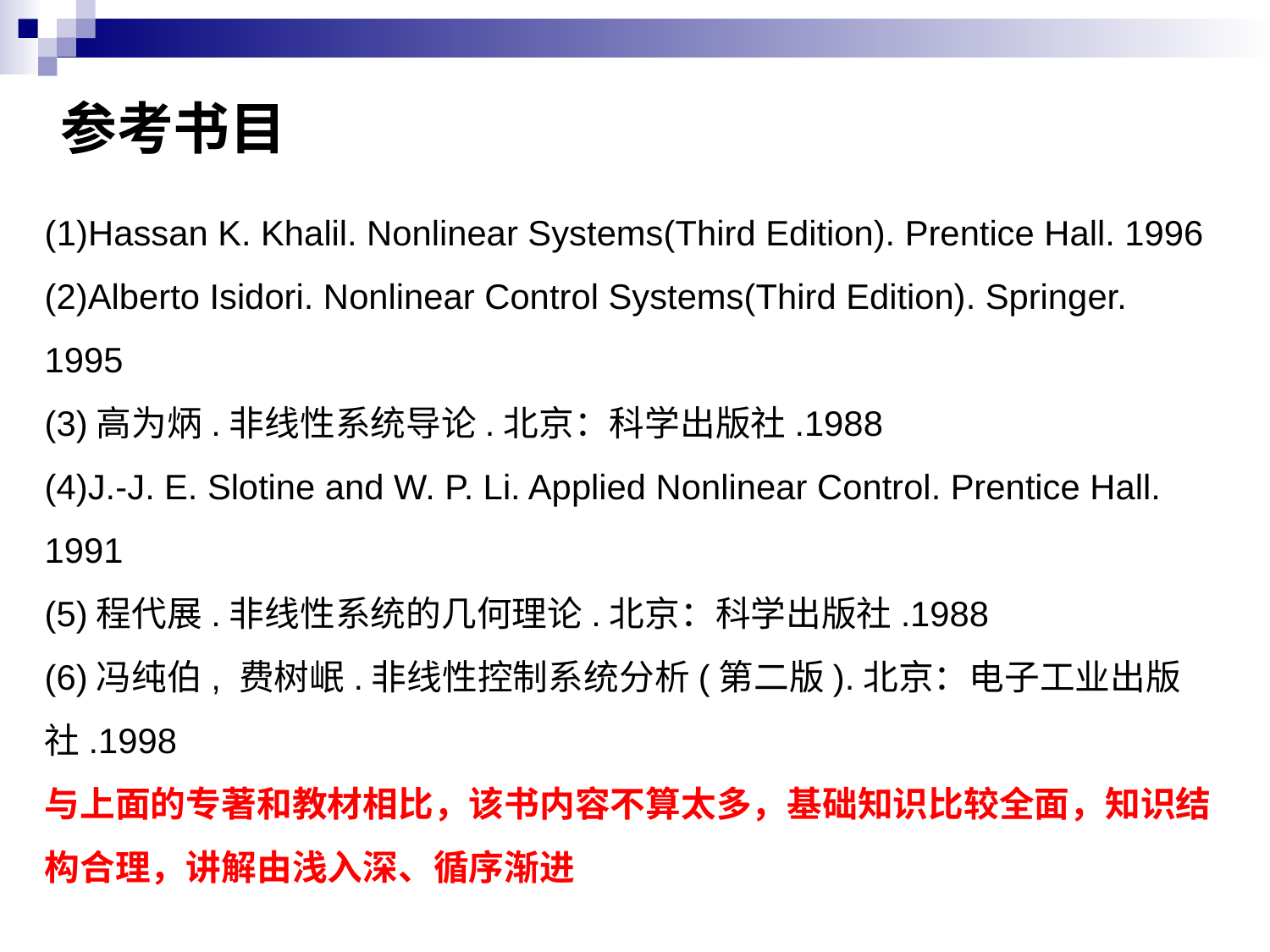

参考书目
(1)Hassan K. Khalil. Nonlinear Systems(Third Edition). Prentice Hall. 1996
(2)Alberto Isidori. Nonlinear Control Systems(Third Edition). Springer. 1995
(3)高为炳.非线性系统导论.北京：科学出版社.1988
(4)J.-J. E. Slotine and W. P. Li. Applied Nonlinear Control. Prentice Hall. 1991
(5)程代展.非线性系统的几何理论.北京：科学出版社.1988
(6)冯纯伯, 费树岷.非线性控制系统分析(第二版).北京：电子工业出版社.1998
与上面的专著和教材相比，该书内容不算太多，基础知识比较全面，知识结构合理，讲解由浅入深、循序渐进
6